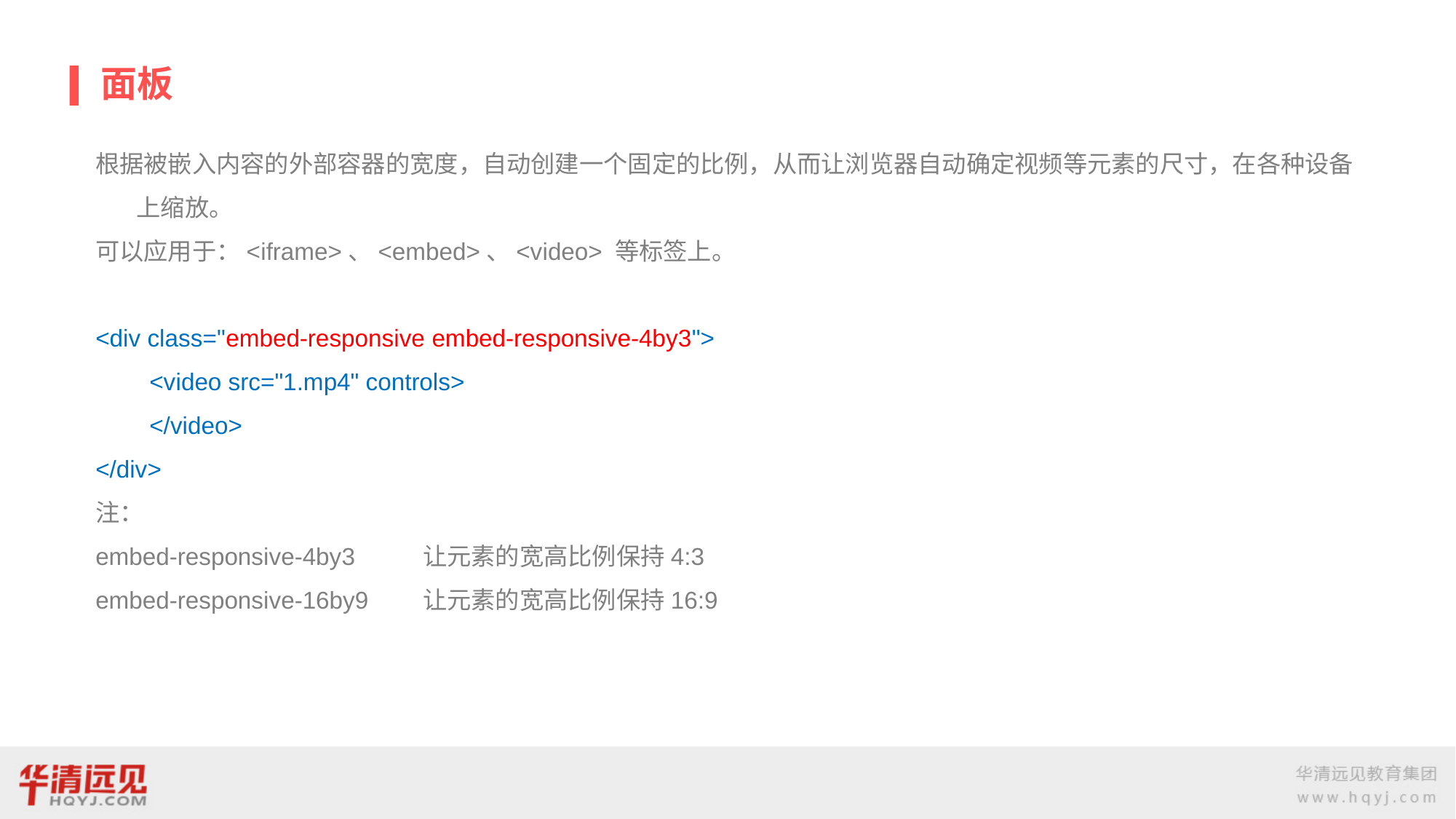

# 面板
根据被嵌入内容的外部容器的宽度，自动创建一个固定的比例，从而让浏览器自动确定视频等元素的尺寸，在各种设备上缩放。
可以应用于：<iframe>、<embed>、<video> 等标签上。

<div class="embed-responsive embed-responsive-4by3">
        <video src="1.mp4" controls>
        </video>
</div>
注：
embed-responsive-4by3 	让元素的宽高比例保持4:3
embed-responsive-16by9	让元素的宽高比例保持16:9